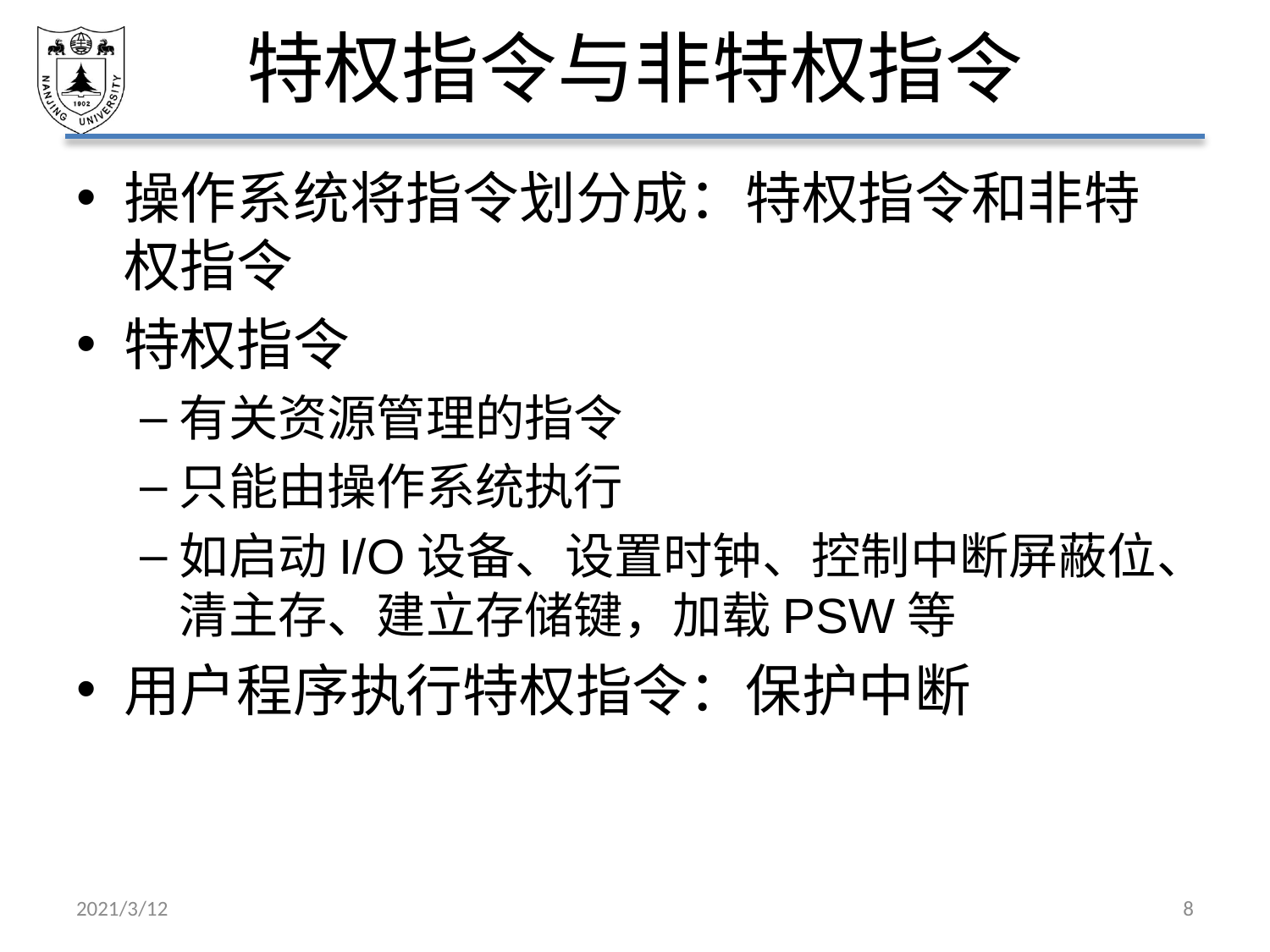

# 特权指令与非特权指令
操作系统将指令划分成：特权指令和非特权指令
特权指令
有关资源管理的指令
只能由操作系统执行
如启动I/O设备、设置时钟、控制中断屏蔽位、清主存、建立存储键，加载PSW等
用户程序执行特权指令：保护中断
2021/3/12
8